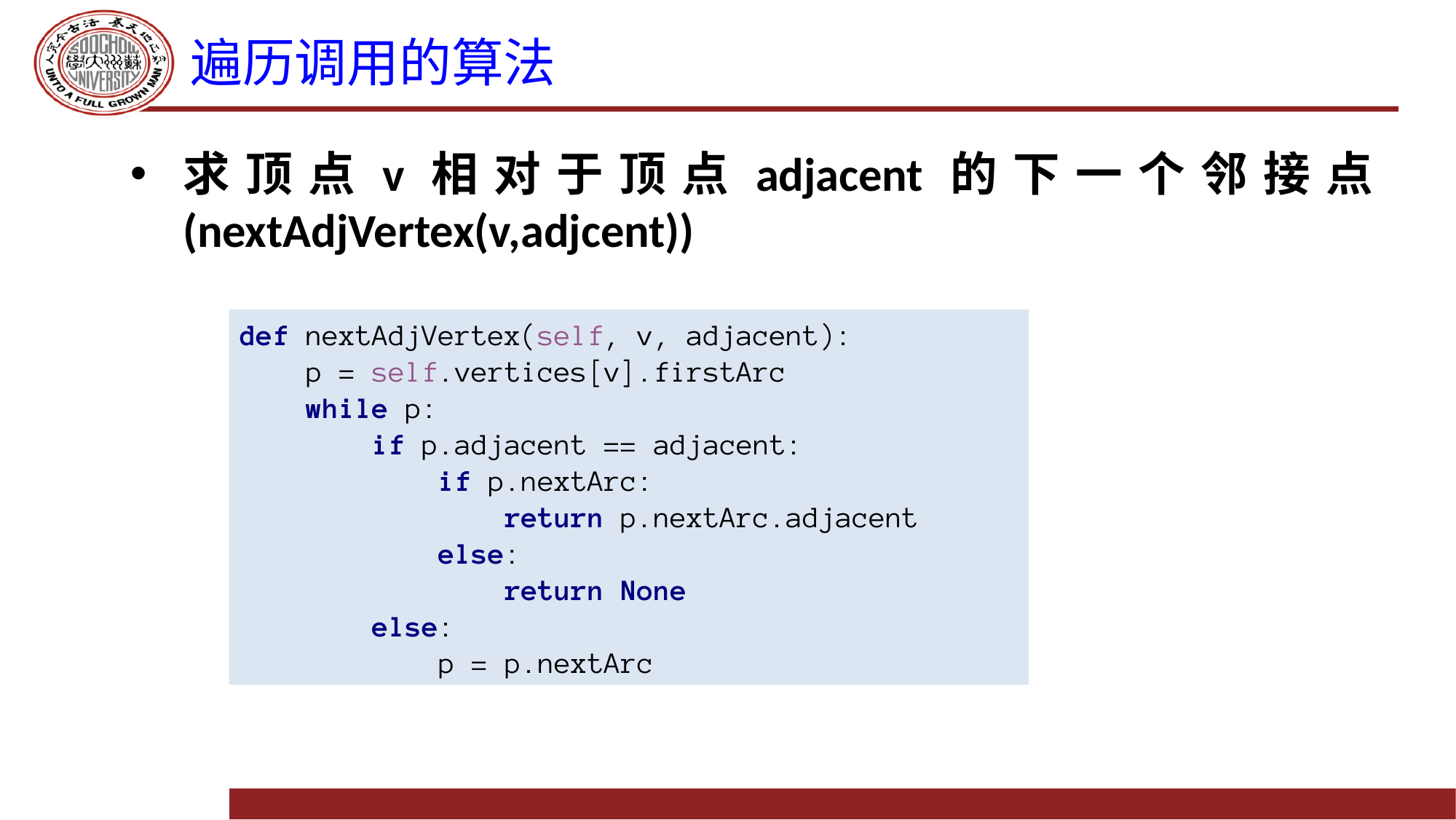

# 遍历调用的算法
求顶点v相对于顶点adjacent的下一个邻接点(nextAdjVertex(v,adjcent))

def nextAdjVertex(self, v, adjacent):
    p = self.vertices[v].firstArc
    while p:
        if p.adjacent == adjacent:
            if p.nextArc:
                return p.nextArc.adjacent
            else:
                return None
        else:
            p = p.nextArc